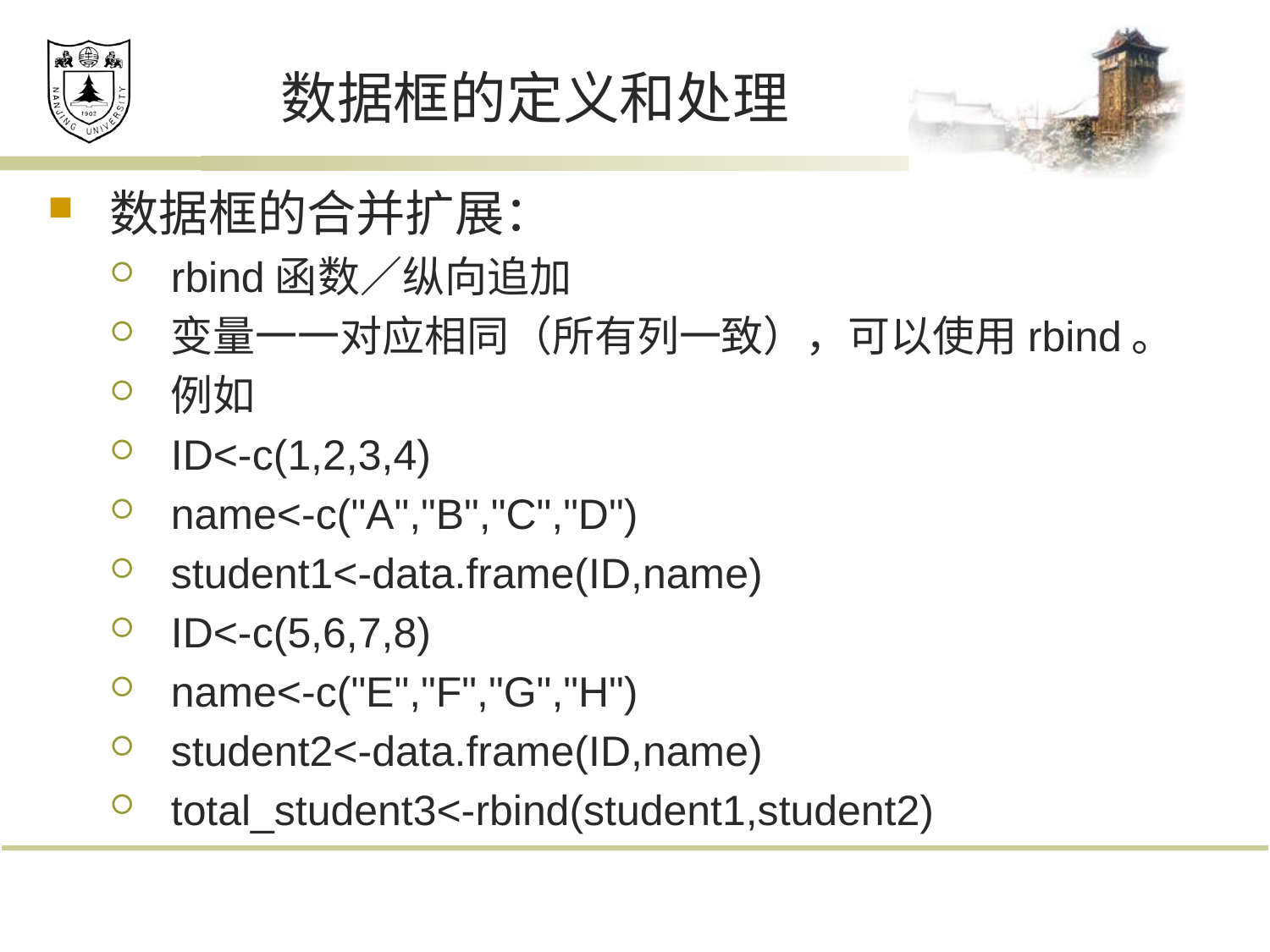

# 数据框的定义和处理
数据框的合并扩展：
rbind函数／纵向追加
变量一一对应相同（所有列一致），可以使用rbind。
例如
ID<-c(1,2,3,4)
name<-c("A","B","C","D")
student1<-data.frame(ID,name)
ID<-c(5,6,7,8)
name<-c("E","F","G","H")
student2<-data.frame(ID,name)
total_student3<-rbind(student1,student2)